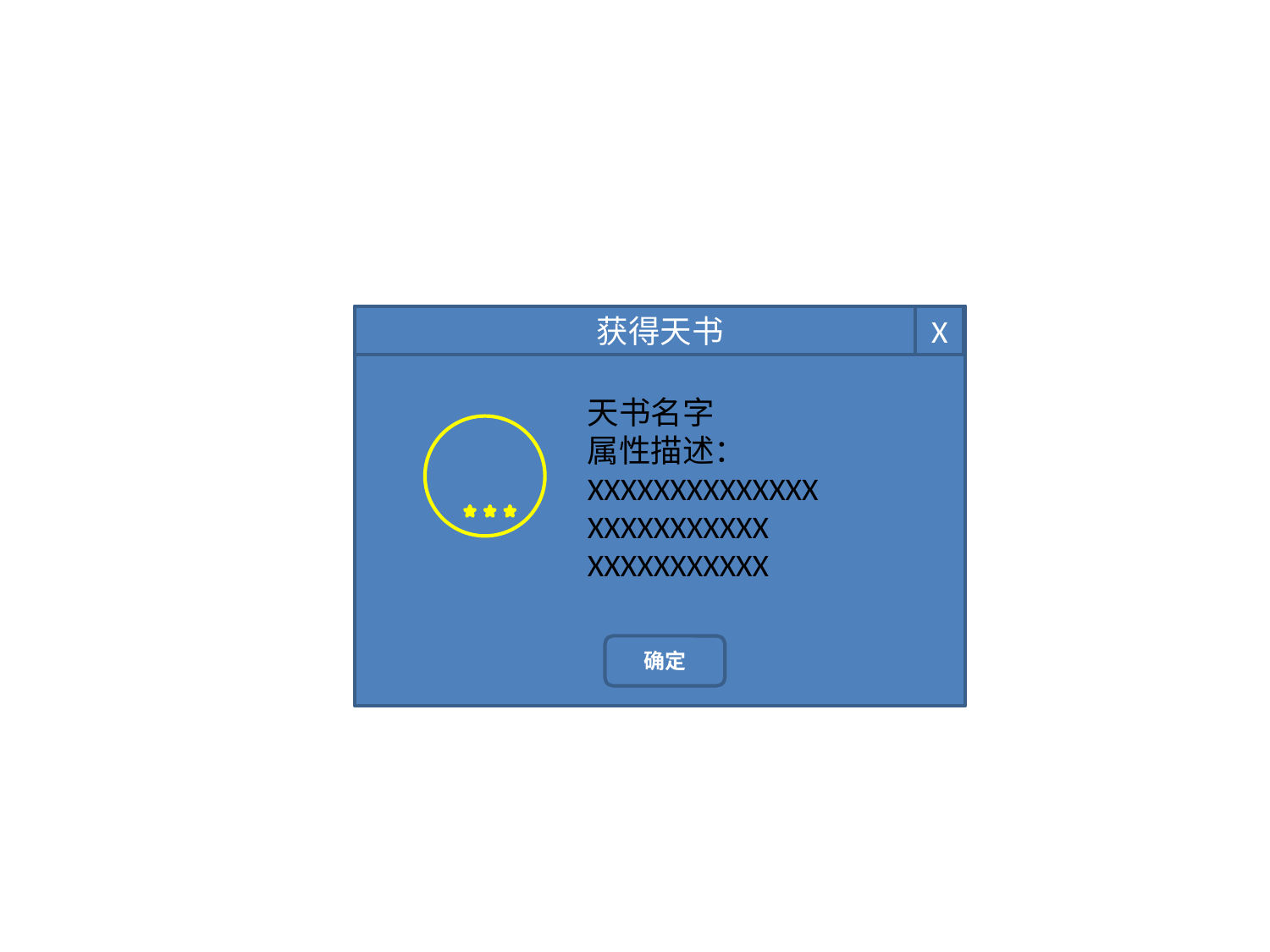

获得天书
X
天书名字
属性描述：
XXXXXXXXXXXXXX
XXXXXXXXXXX
XXXXXXXXXXX

确定